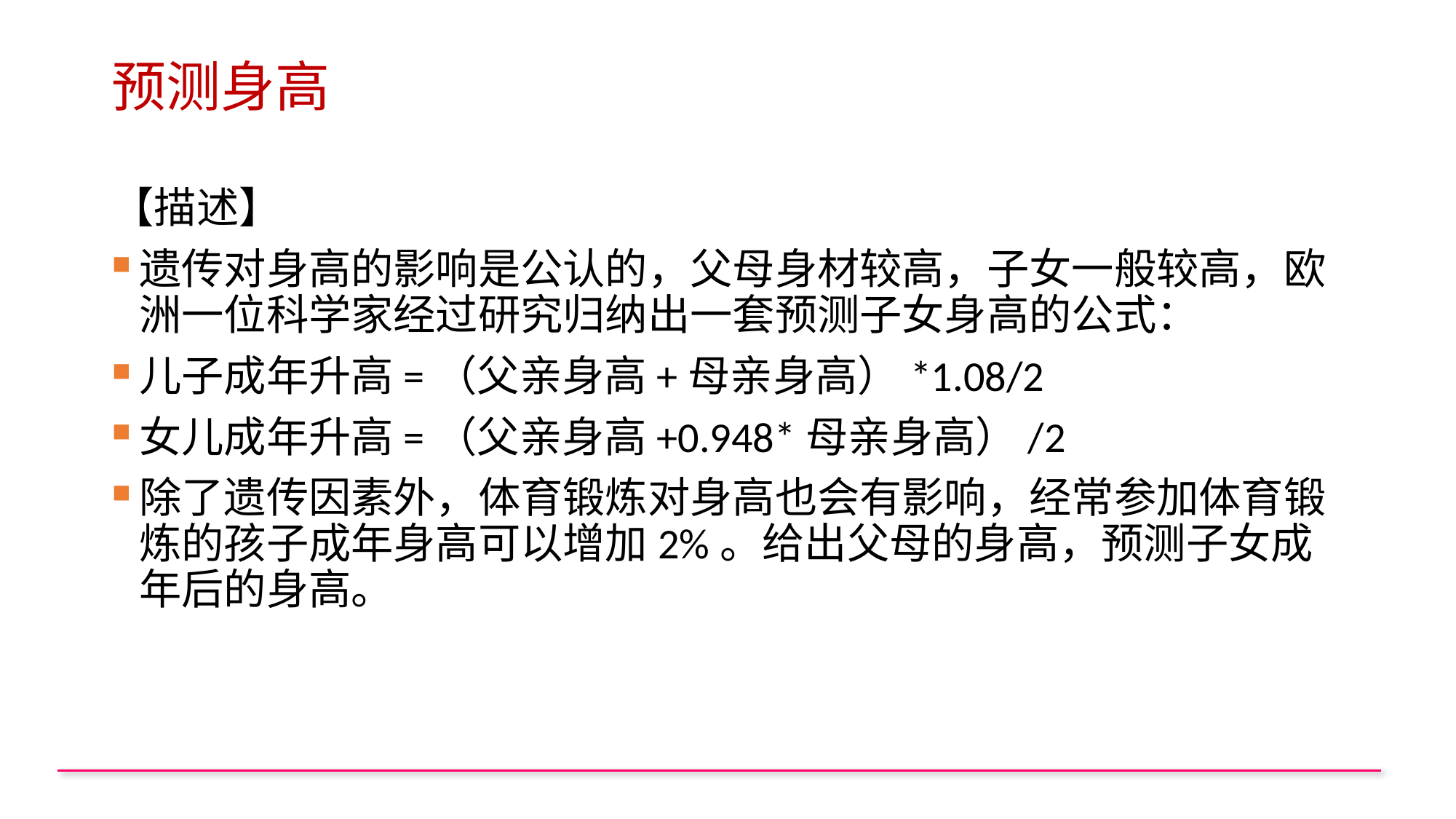

# 预测身高
【描述】
遗传对身高的影响是公认的，父母身材较高，子女一般较高，欧洲一位科学家经过研究归纳出一套预测子女身高的公式：
儿子成年升高=（父亲身高+母亲身高）*1.08/2
女儿成年升高=（父亲身高+0.948*母亲身高）/2
除了遗传因素外，体育锻炼对身高也会有影响，经常参加体育锻炼的孩子成年身高可以增加2%。给出父母的身高，预测子女成年后的身高。